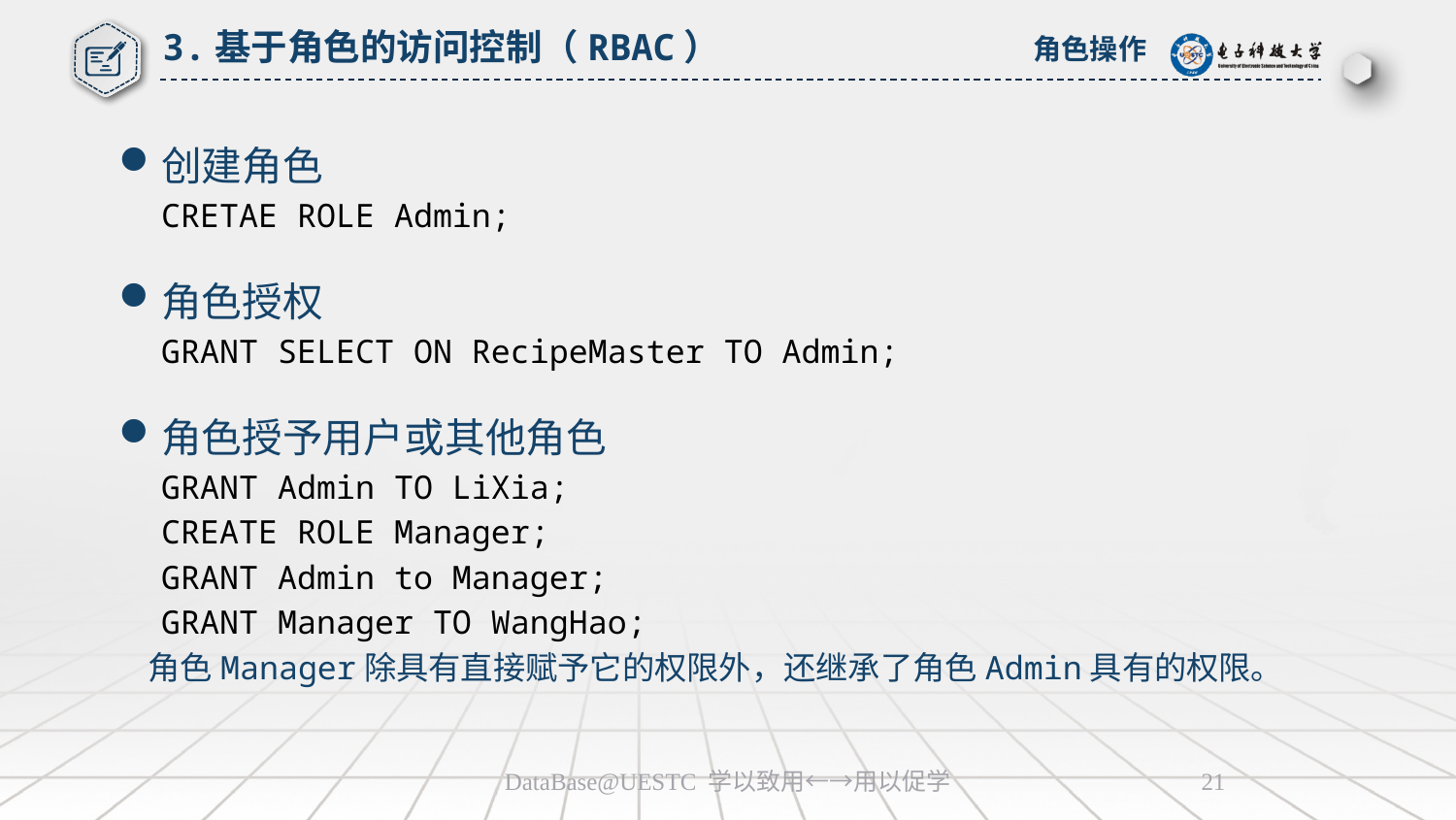

# 3.基于角色的访问控制（RBAC）
角色操作
创建角色
CRETAE ROLE Admin;

角色授权
GRANT SELECT ON RecipeMaster TO Admin;

角色授予用户或其他角色
GRANT Admin TO LiXia;
CREATE ROLE Manager;
GRANT Admin to Manager;
GRANT Manager TO WangHao;
   角色Manager除具有直接赋予它的权限外，还继承了角色Admin具有的权限。

DataBase@UESTC 学以致用←→用以促学
21